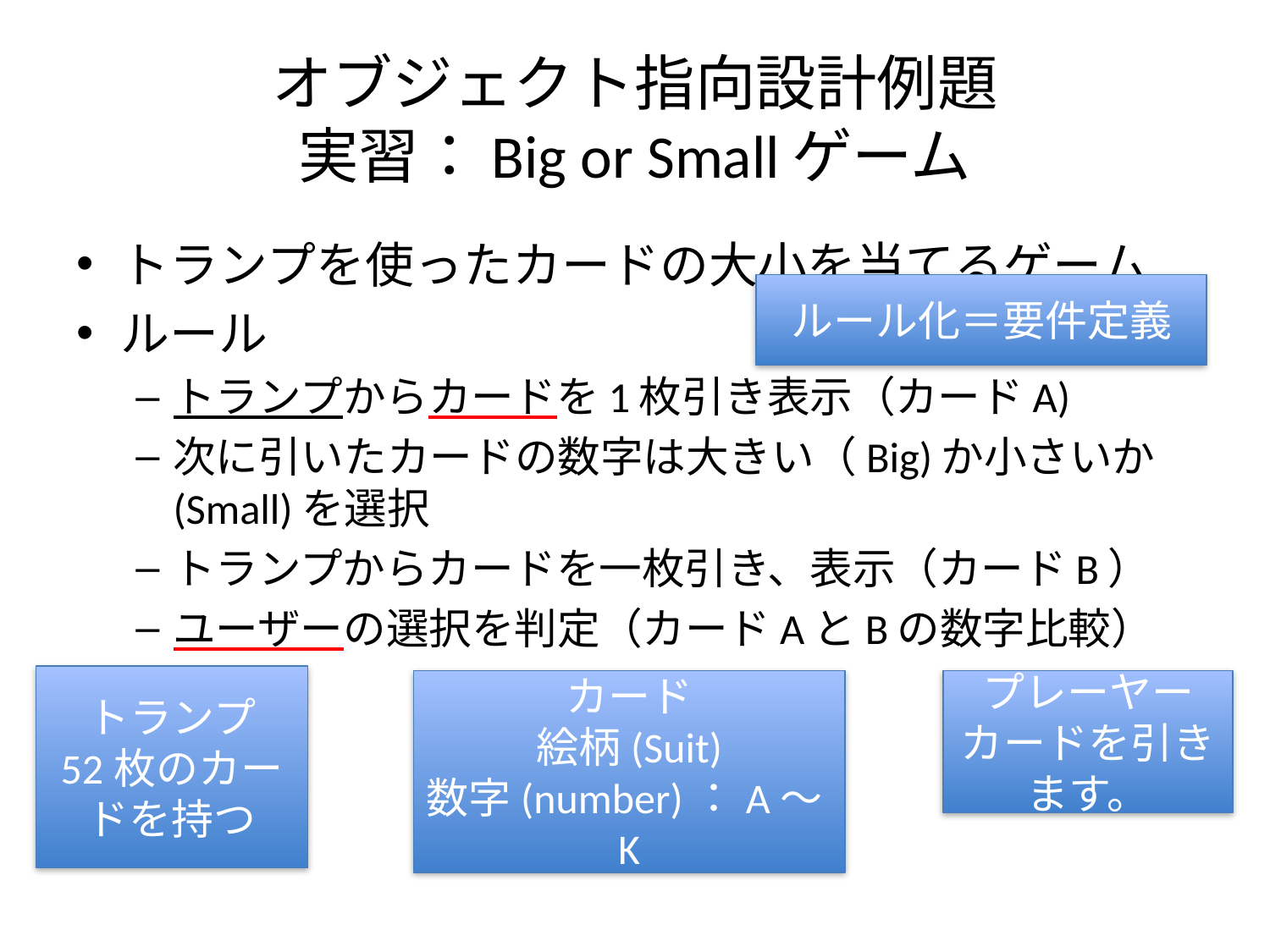

# オブジェクト指向設計例題 実習：Big or Smallゲーム
トランプを使ったカードの大小を当てるゲーム
ルール
トランプからカードを1枚引き表示（カードA)
次に引いたカードの数字は大きい（Big)か小さいか(Small)を選択
トランプからカードを一枚引き、表示（カードB）
ユーザーの選択を判定（カードAとBの数字比較）
ルール化＝要件定義
トランプ
52枚のカードを持つ
カード
絵柄(Suit)
数字(number)：A〜K
プレーヤー
カードを引きます。